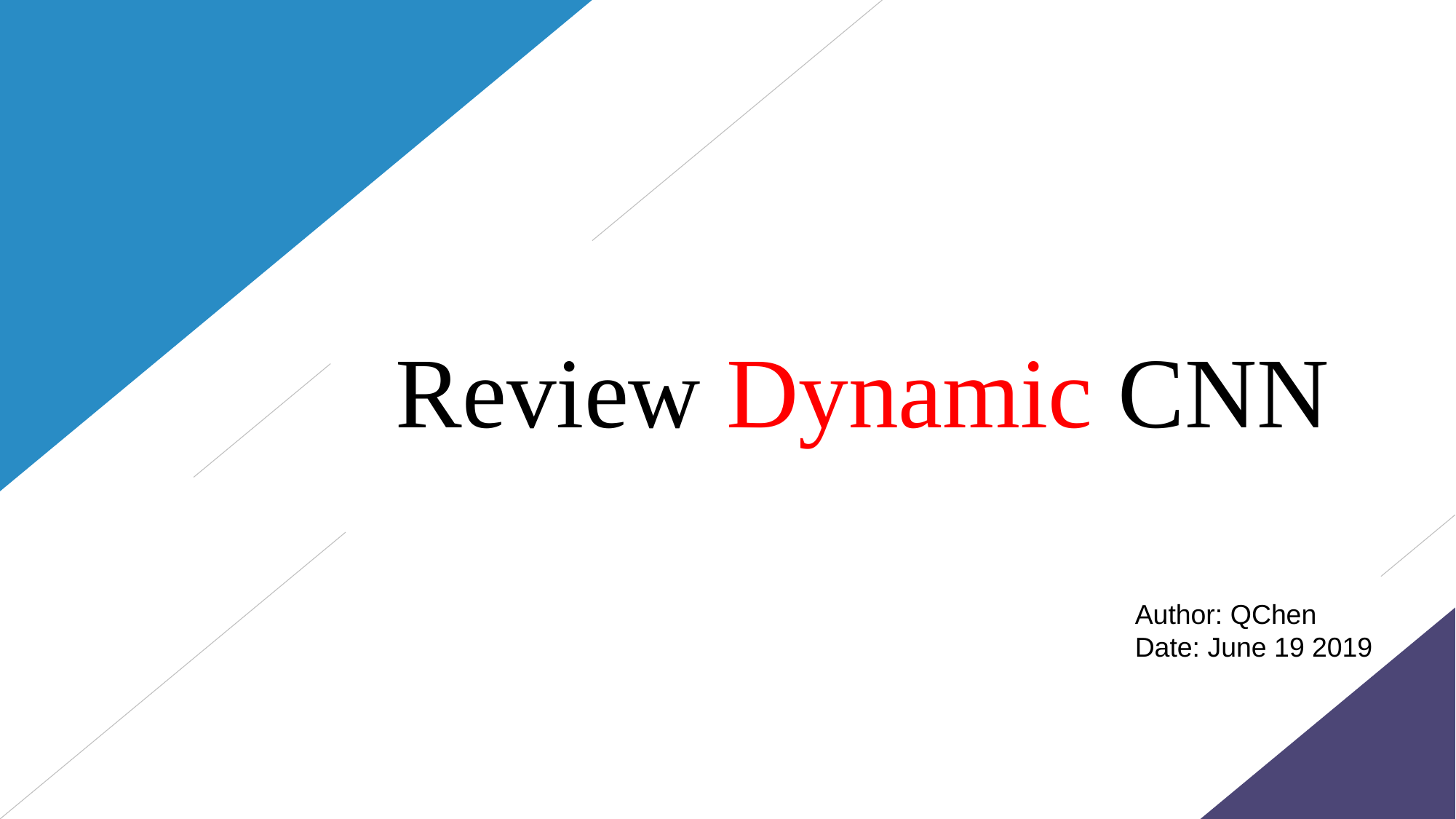

Review Dynamic CNN
Author: QChen
Date: June 19 2019

汇报人：第PPT